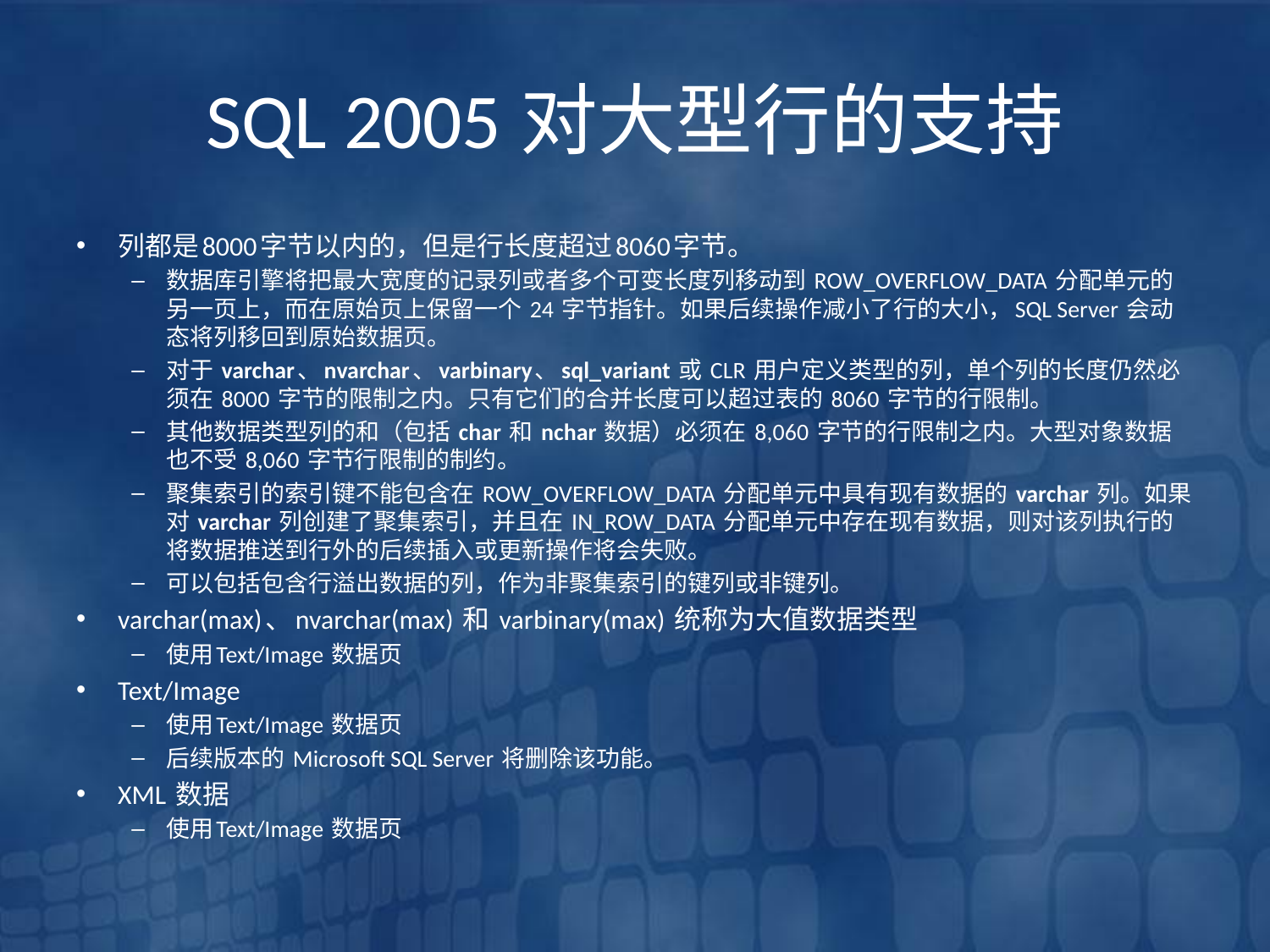

# SQL 2005对大型行的支持
列都是8000字节以内的，但是行长度超过8060字节。
数据库引擎将把最大宽度的记录列或者多个可变长度列移动到 ROW_OVERFLOW_DATA 分配单元的另一页上，而在原始页上保留一个 24 字节指针。如果后续操作减小了行的大小，SQL Server 会动态将列移回到原始数据页。
对于 varchar、nvarchar、varbinary、sql_variant 或 CLR 用户定义类型的列，单个列的长度仍然必须在 8000 字节的限制之内。只有它们的合并长度可以超过表的 8060 字节的行限制。
其他数据类型列的和（包括 char 和 nchar 数据）必须在 8,060 字节的行限制之内。大型对象数据也不受 8,060 字节行限制的制约。
聚集索引的索引键不能包含在 ROW_OVERFLOW_DATA 分配单元中具有现有数据的 varchar 列。如果对 varchar 列创建了聚集索引，并且在 IN_ROW_DATA 分配单元中存在现有数据，则对该列执行的将数据推送到行外的后续插入或更新操作将会失败。
可以包括包含行溢出数据的列，作为非聚集索引的键列或非键列。
varchar(max)、nvarchar(max) 和 varbinary(max) 统称为大值数据类型
使用Text/Image 数据页
Text/Image
使用Text/Image 数据页
后续版本的 Microsoft SQL Server 将删除该功能。
XML 数据
使用Text/Image 数据页